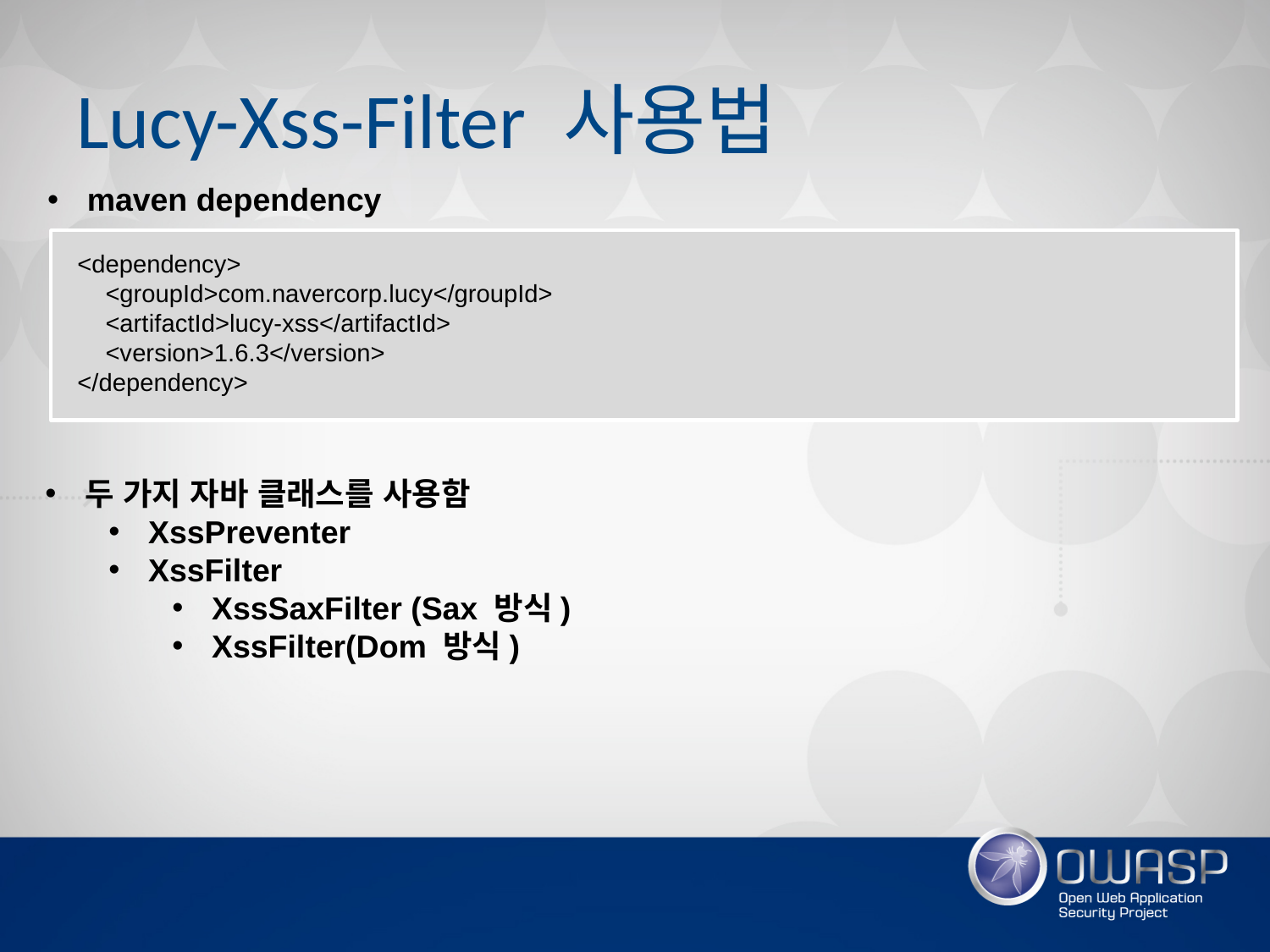

# Lucy-Xss-Filter 사용법
maven dependency

<dependency>
    <groupId>com.navercorp.lucy</groupId>
    <artifactId>lucy-xss</artifactId>
    <version>1.6.3</version>
</dependency>

두 가지 자바 클래스를 사용함
XssPreventer
XssFilter
XssSaxFilter (Sax 방식)
XssFilter(Dom 방식)